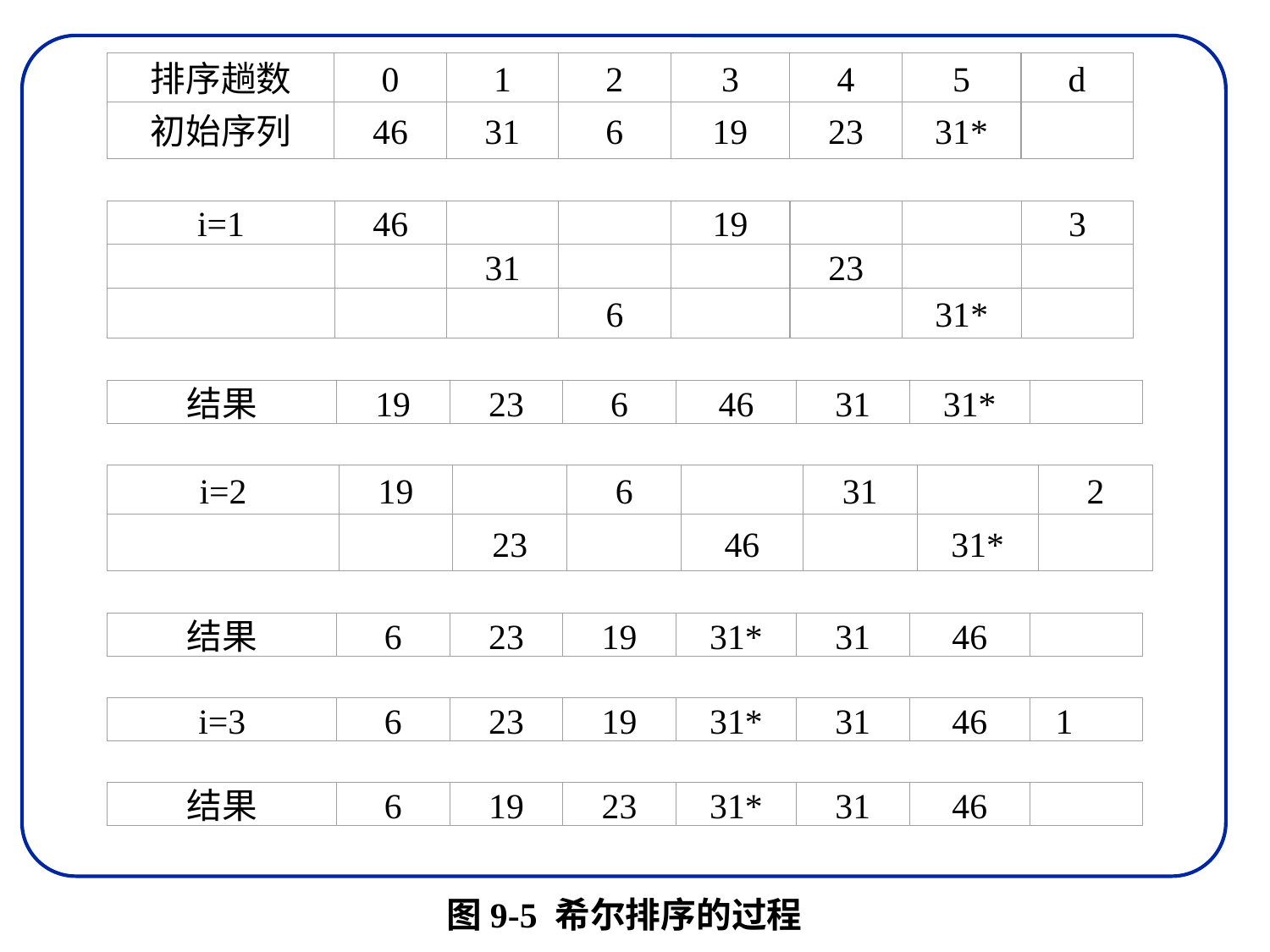

排序趟数

0

1

2

3

4

5

d

初始序列

46

31

6

19

23

31*

i=1

46

19

3

31

23

6

31*

结果

19

23

6

46

31

31*

i=2

19

6

31

2

23

46

31*

结果

6

23

19

31*

31

46

i=3

6

23

19

31*

31

46

1

结果

6

19

23

31*

31

46

图9-5 希尔排序的过程